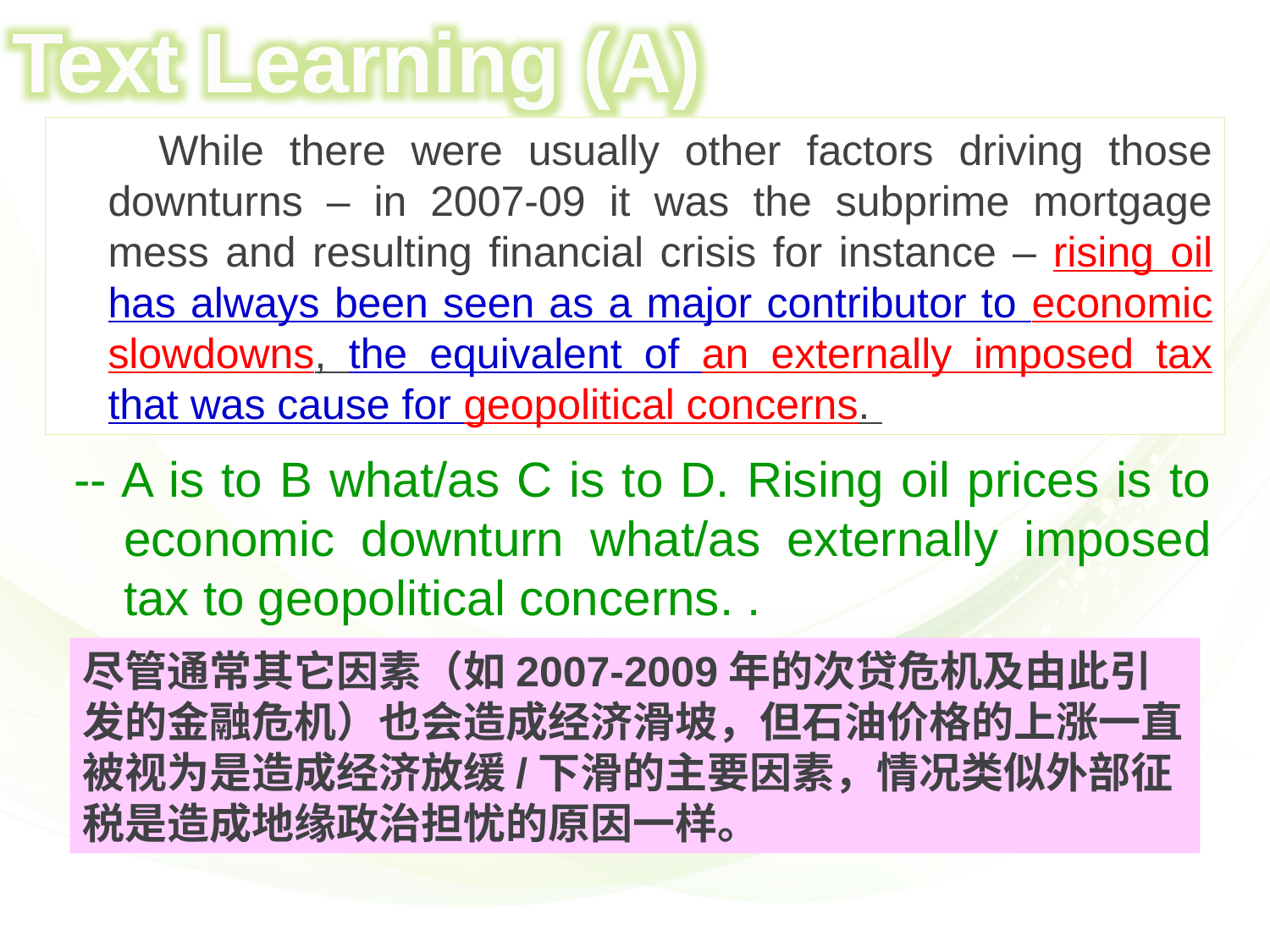

Text Learning (A)
    While there were usually other factors driving those downturns – in 2007-09 it was the subprime mortgage mess and resulting financial crisis for instance – rising oil has always been seen as a major contributor to economic slowdowns, the equivalent of an externally imposed tax that was cause for geopolitical concerns.
-- A is to B what/as C is to D. Rising oil prices is to economic downturn what/as externally imposed tax to geopolitical concerns. .
尽管通常其它因素（如2007-2009年的次贷危机及由此引发的金融危机）也会造成经济滑坡，但石油价格的上涨一直被视为是造成经济放缓/下滑的主要因素，情况类似外部征税是造成地缘政治担忧的原因一样。